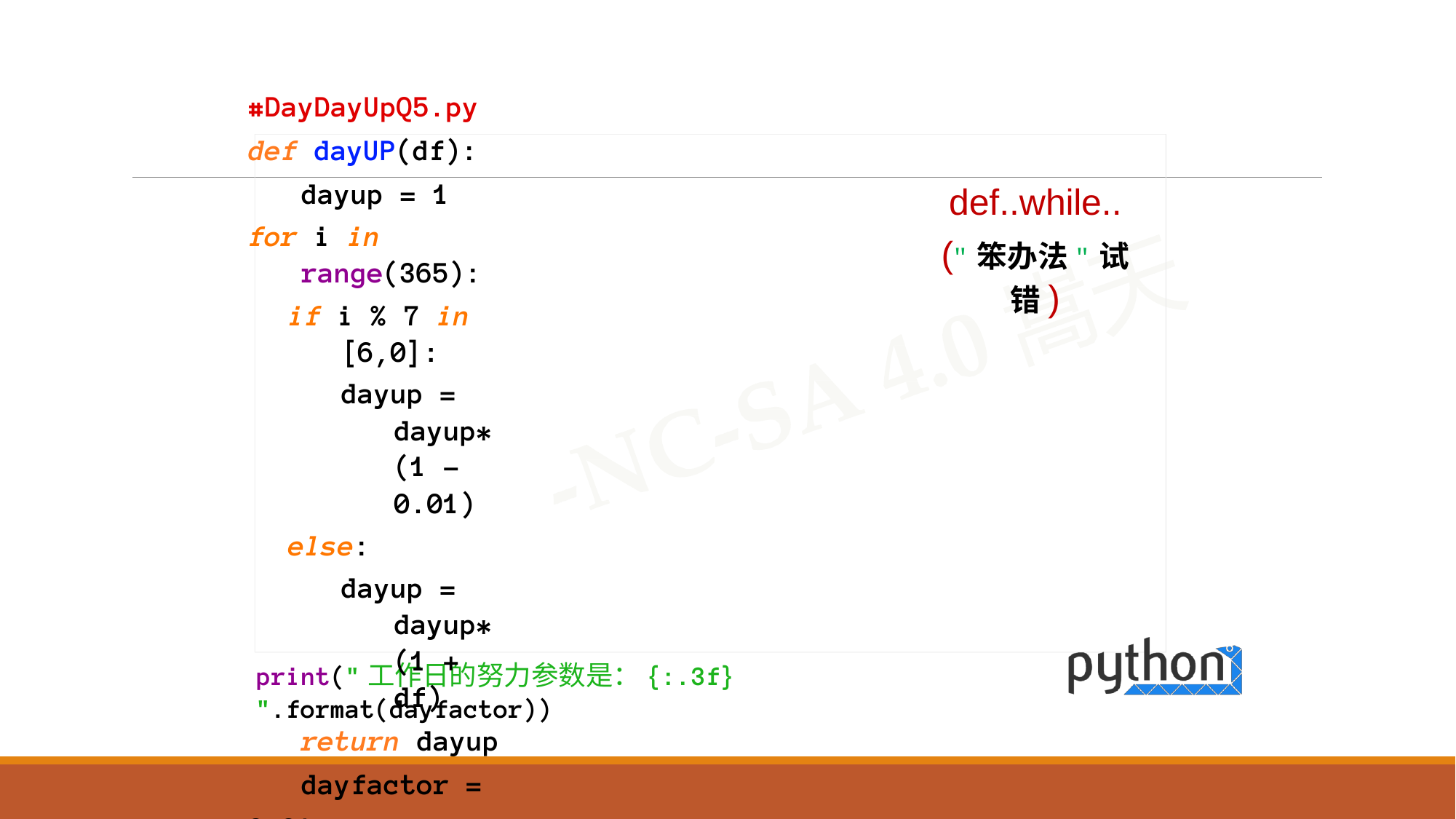

#DayDayUpQ5.py
def dayUP(df):
	dayup = 1
for i in range(365):
if i % 7 in [6,0]:
dayup = dayup*(1 - 0.01)
else:
dayup = dayup*(1 + df)
return dayup
dayfactor = 0.01
while dayUP(dayfactor) < 37.78:
dayfactor += 0.001

def..while..
("笨办法"试错)

print("工作日的努力参数是：{:.3f} ".format(dayfactor))